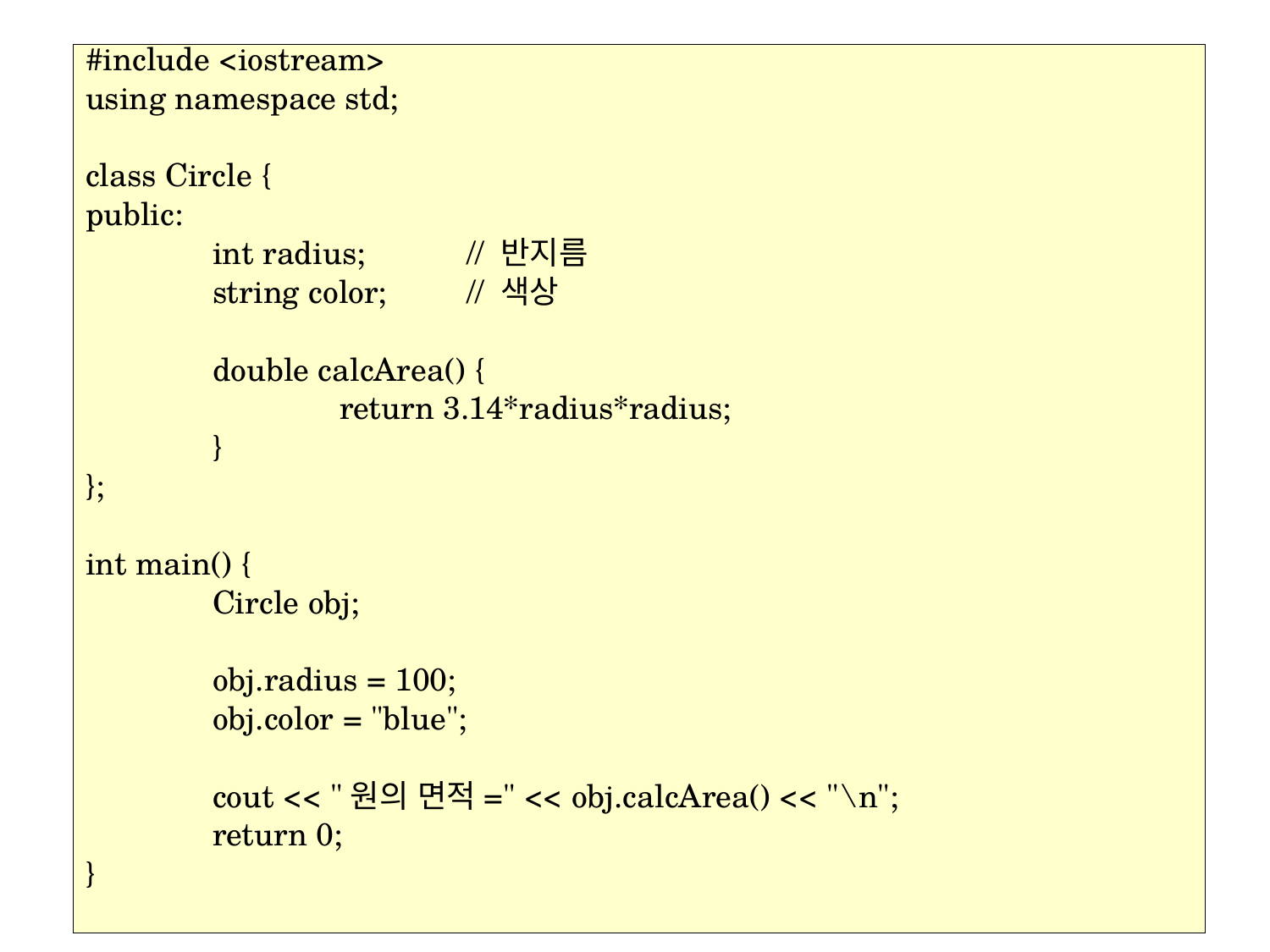

예제
#include <iostream>
using namespace std;

class Circle {
public:
	int radius; 	// 반지름
	string color;	// 색상

	double calcArea() {
		return 3.14*radius*radius;
	}
};

int main() {
	Circle obj;

	obj.radius = 100;
	obj.color = "blue";

	cout << "원의 면적=" << obj.calcArea() << "\n";
	return 0;
}